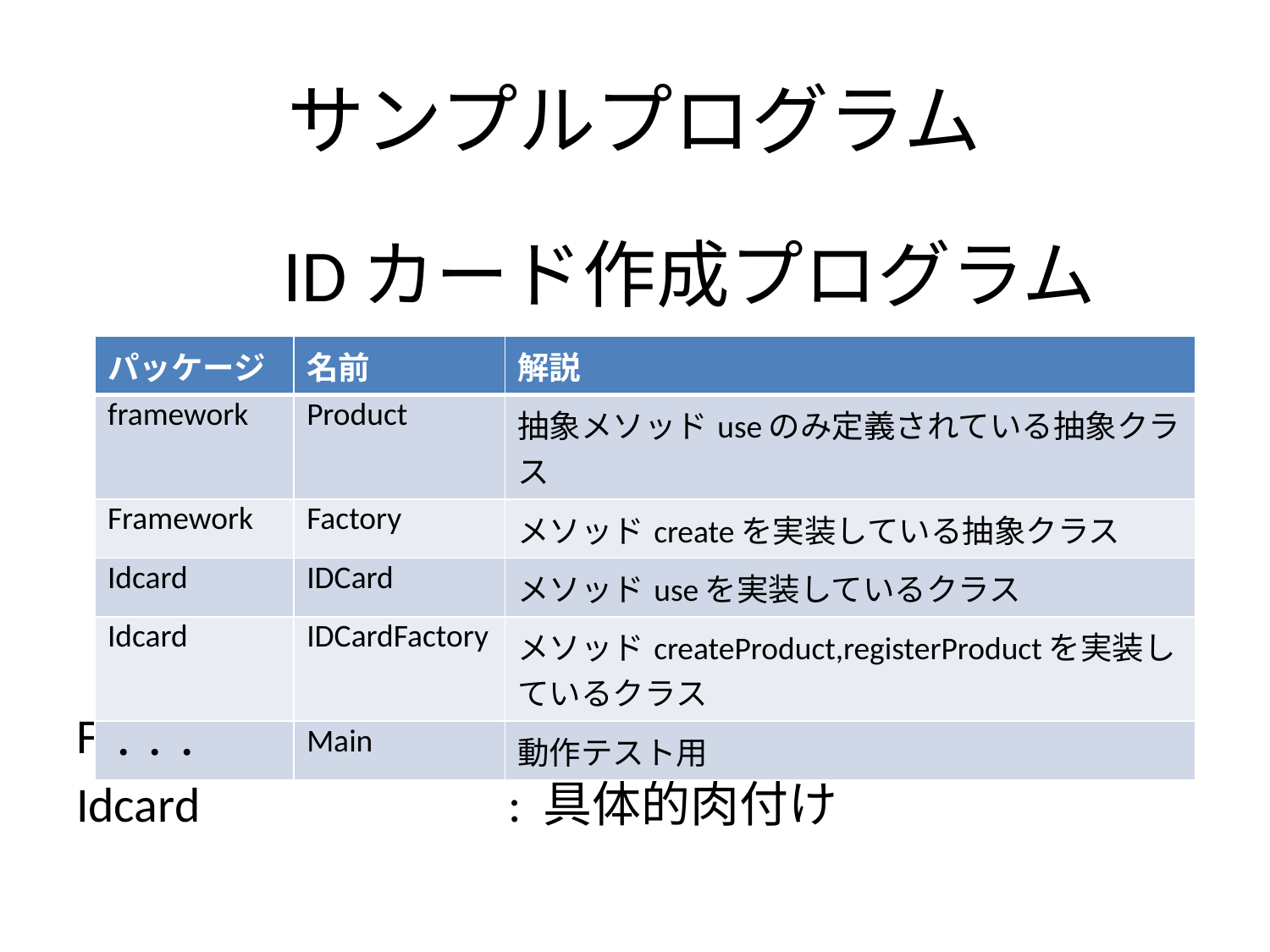

# サンプルプログラム
　　　　IDカード作成プログラム

Framworkパッケージ : フレームワーク
Idcard                            : 具体的肉付け
| パッケージ | 名前 | 解説 |
| --- | --- | --- |
| framework | Product | 抽象メソッドuseのみ定義されている抽象クラス |
| Framework | Factory | メソッドcreateを実装している抽象クラス |
| Idcard | IDCard | メソッドuseを実装しているクラス |
| Idcard | IDCardFactory | メソッドcreateProduct,registerProductを実装しているクラス |
| ・・・ | Main | 動作テスト用 |